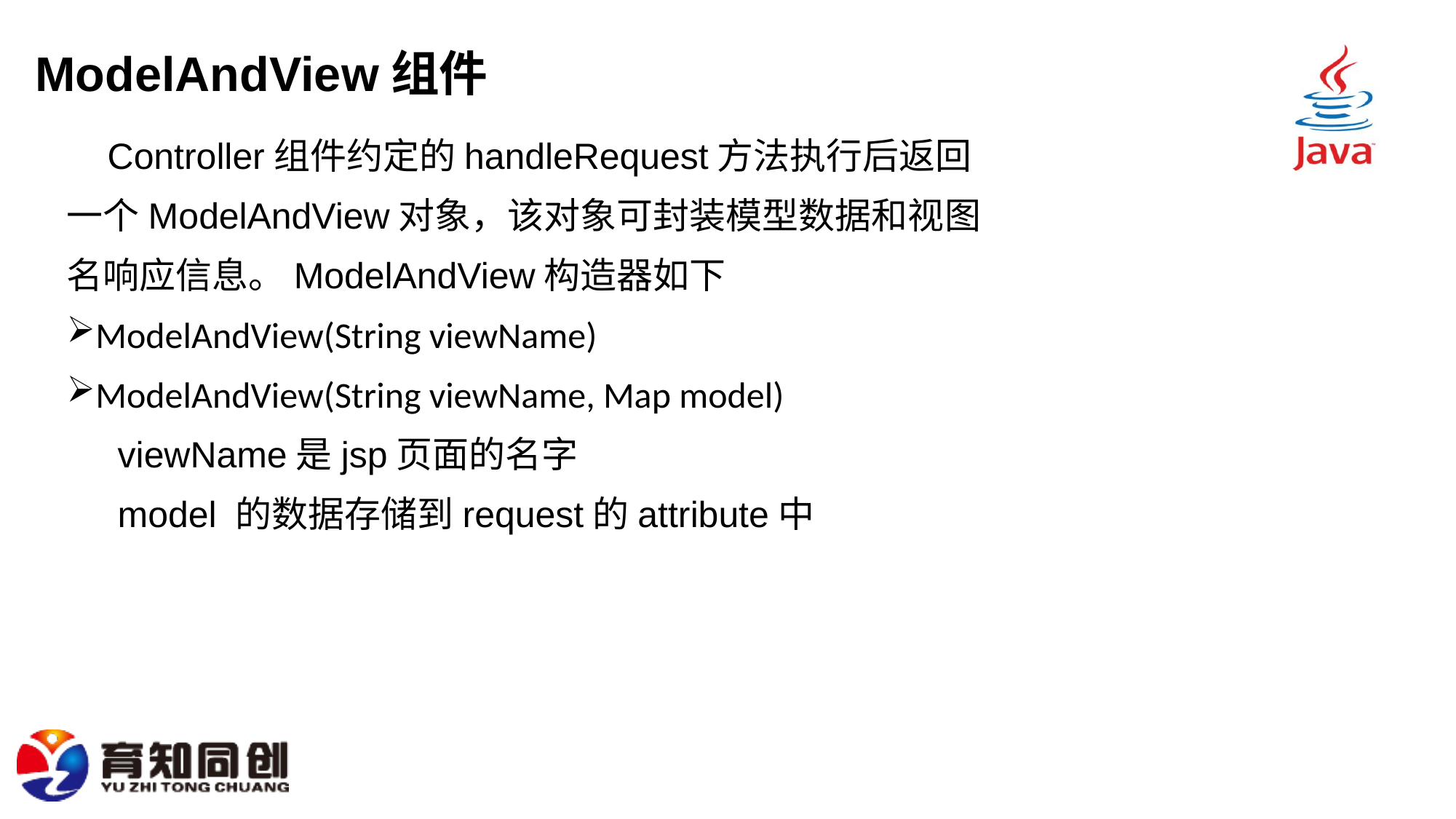

# ModelAndView组件
    Controller组件约定的handleRequest方法执行后返回
一个ModelAndView对象，该对象可封装模型数据和视图
名响应信息。ModelAndView构造器如下
ModelAndView(String viewName)
ModelAndView(String viewName, Map model)
     viewName是jsp页面的名字
     model 的数据存储到request的attribute中